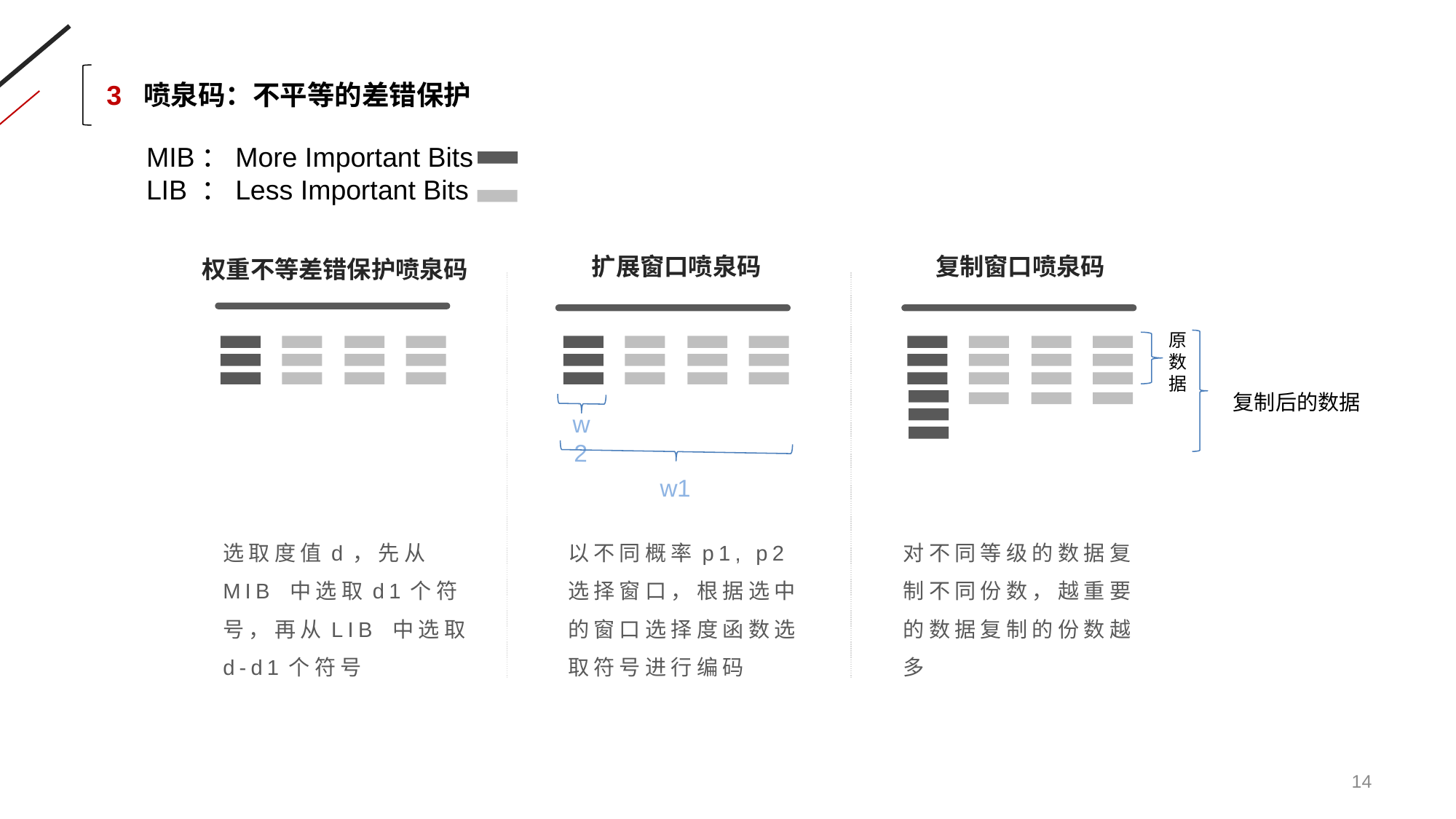

3  喷泉码：不平等的差错保护
MIB：More Important Bits
LIB ：Less Important Bits

扩展窗口喷泉码
复制窗口喷泉码
权重不等差错保护喷泉码

原数据

w1

w2
复制后的数据

选取度值d，先从MIB 中选取d1个符号，再从LIB 中选取d-d1个符号
以不同概率p1, p2 选择窗口，根据选中的窗口选择度函数选取符号进行编码
对不同等级的数据复制不同份数，越重要的数据复制的份数越多
14